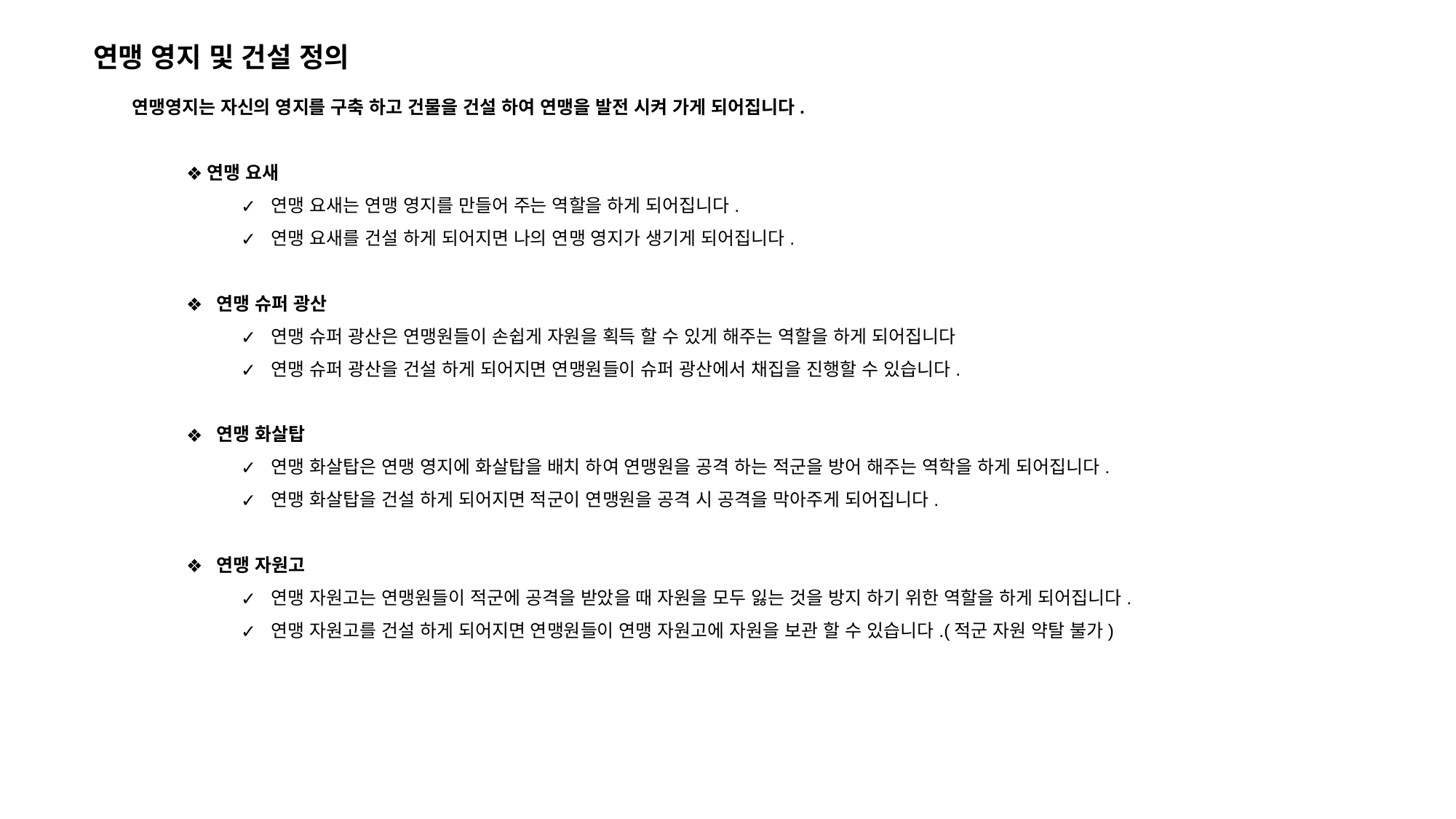

연맹 영지 및 건설 정의
연맹영지는 자신의 영지를 구축 하고 건물을 건설 하여 연맹을 발전 시켜 가게 되어집니다.

연맹 요새
 연맹 요새는 연맹 영지를 만들어 주는 역할을 하게 되어집니다.
 연맹 요새를 건설 하게 되어지면 나의 연맹 영지가 생기게 되어집니다.

 연맹 슈퍼 광산
 연맹 슈퍼 광산은 연맹원들이 손쉽게 자원을 획득 할 수 있게 해주는 역할을 하게 되어집니다
 연맹 슈퍼 광산을 건설 하게 되어지면 연맹원들이 슈퍼 광산에서 채집을 진행할 수 있습니다.

 연맹 화살탑
 연맹 화살탑은 연맹 영지에 화살탑을 배치 하여 연맹원을 공격 하는 적군을 방어 해주는 역학을 하게 되어집니다.
 연맹 화살탑을 건설 하게 되어지면 적군이 연맹원을 공격 시 공격을 막아주게 되어집니다.

 연맹 자원고
 연맹 자원고는 연맹원들이 적군에 공격을 받았을 때 자원을 모두 잃는 것을 방지 하기 위한 역할을 하게 되어집니다.
 연맹 자원고를 건설 하게 되어지면 연맹원들이 연맹 자원고에 자원을 보관 할 수 있습니다.(적군 자원 약탈 불가)